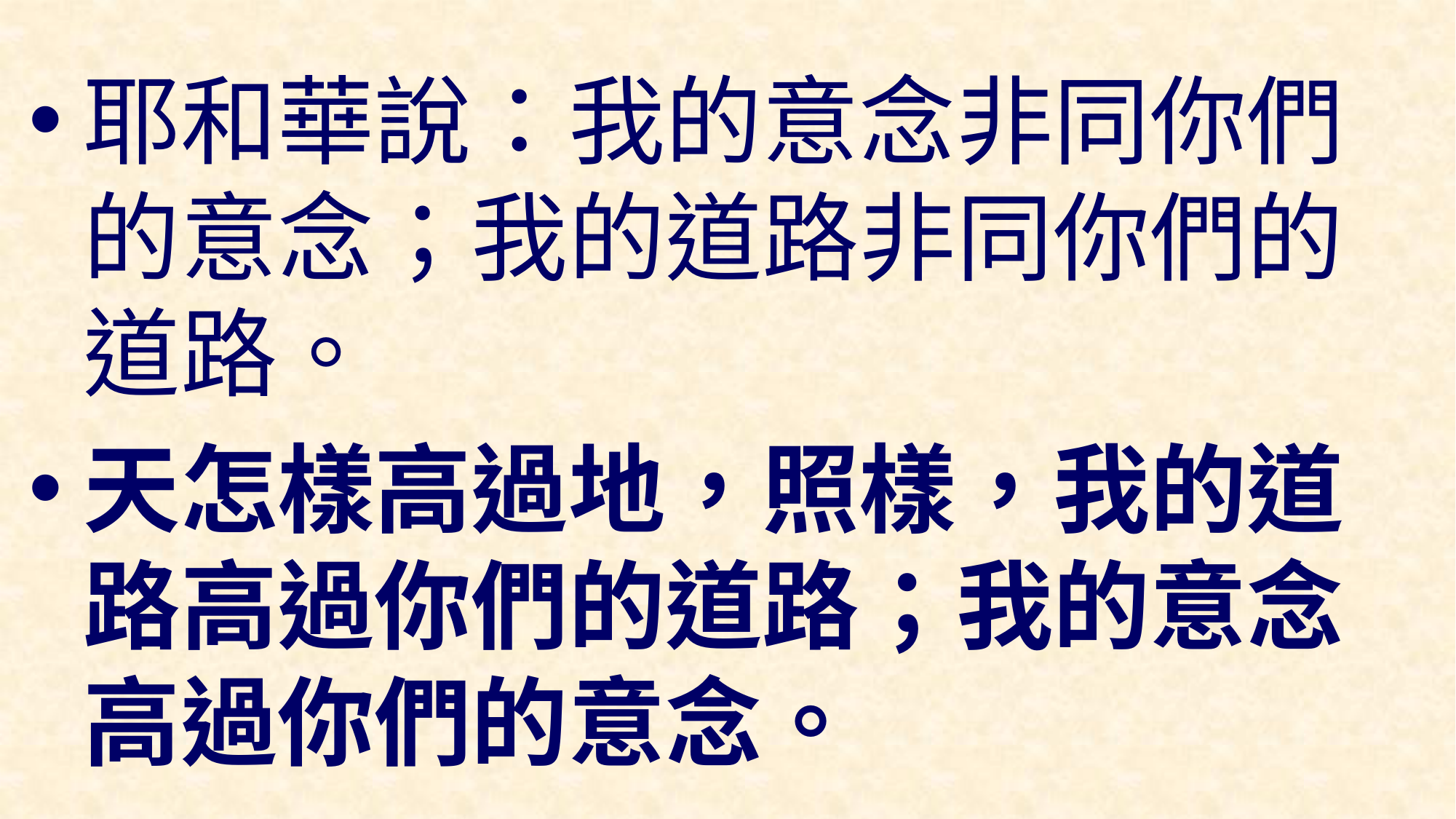

耶和華說：我的意念非同你們的意念；我的道路非同你們的道路。
天怎樣高過地，照樣，我的道路高過你們的道路；我的意念高過你們的意念。